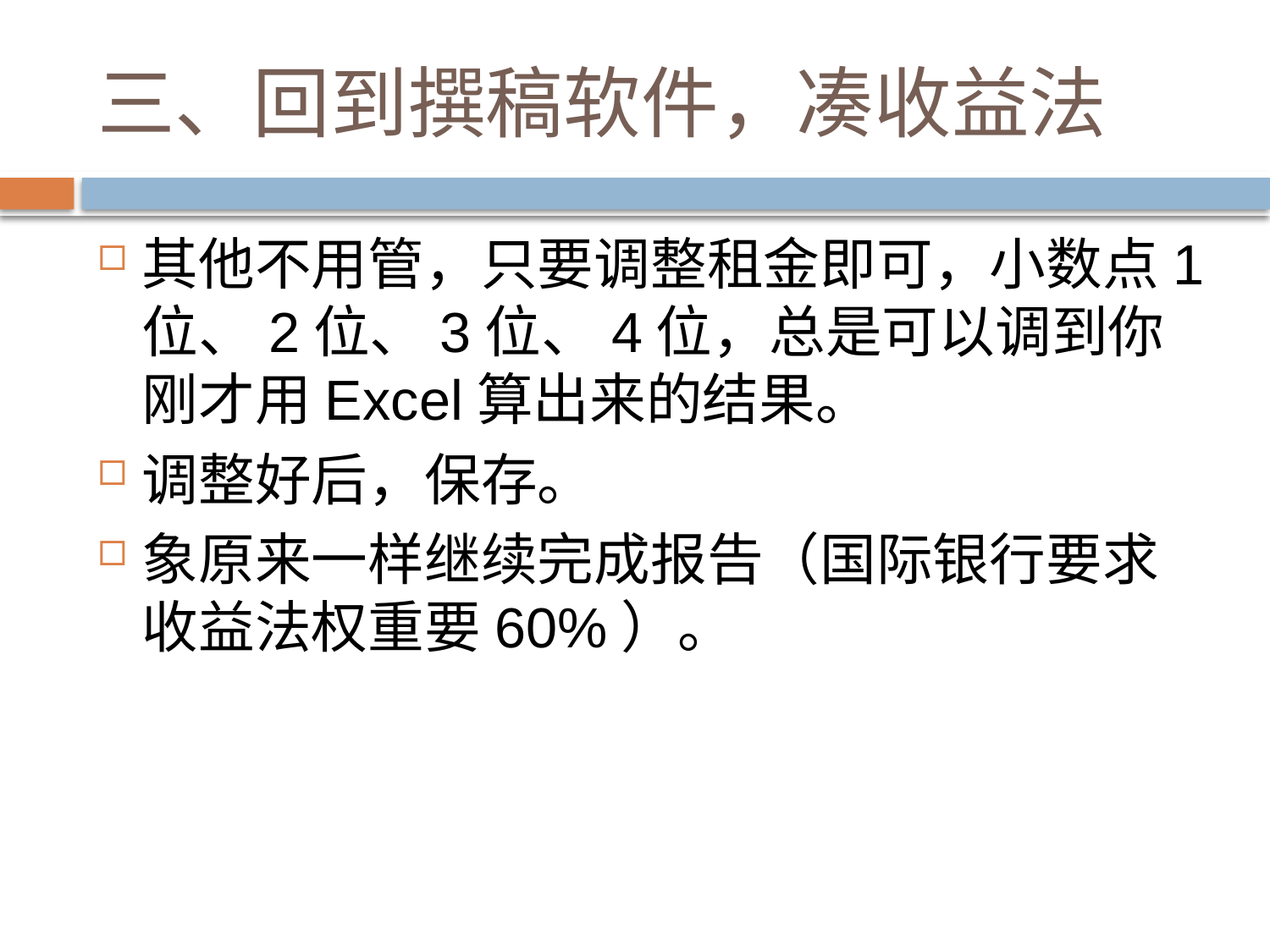

# 三、回到撰稿软件，凑收益法
其他不用管，只要调整租金即可，小数点1位、2位、3位、4位，总是可以调到你刚才用Excel算出来的结果。
调整好后，保存。
象原来一样继续完成报告（国际银行要求收益法权重要60%）。